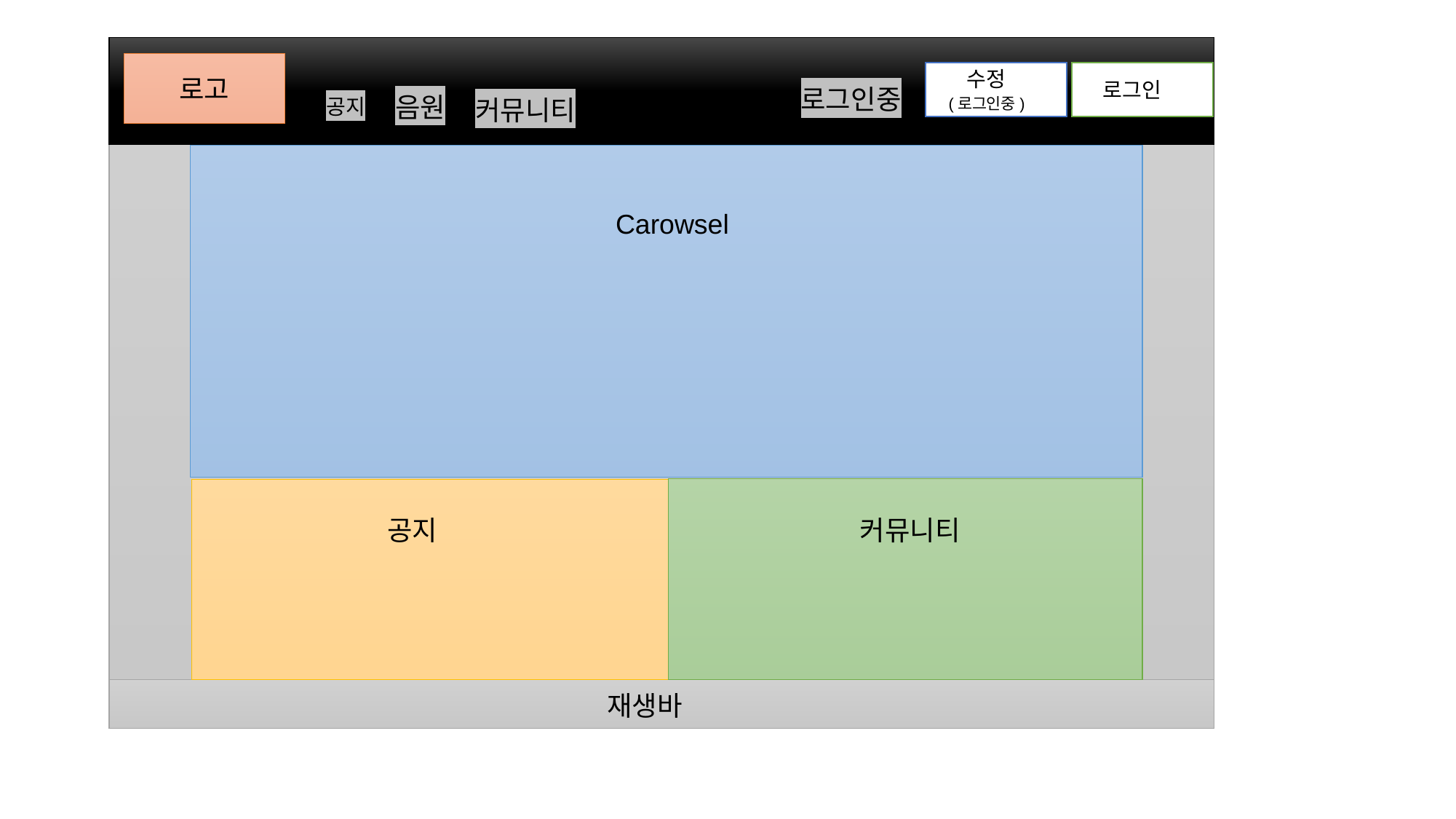

로고
수정

로그인
로그인중
음원
커뮤니티
(로그인중)
공지

Carowsel

공지
커뮤니티

재생바